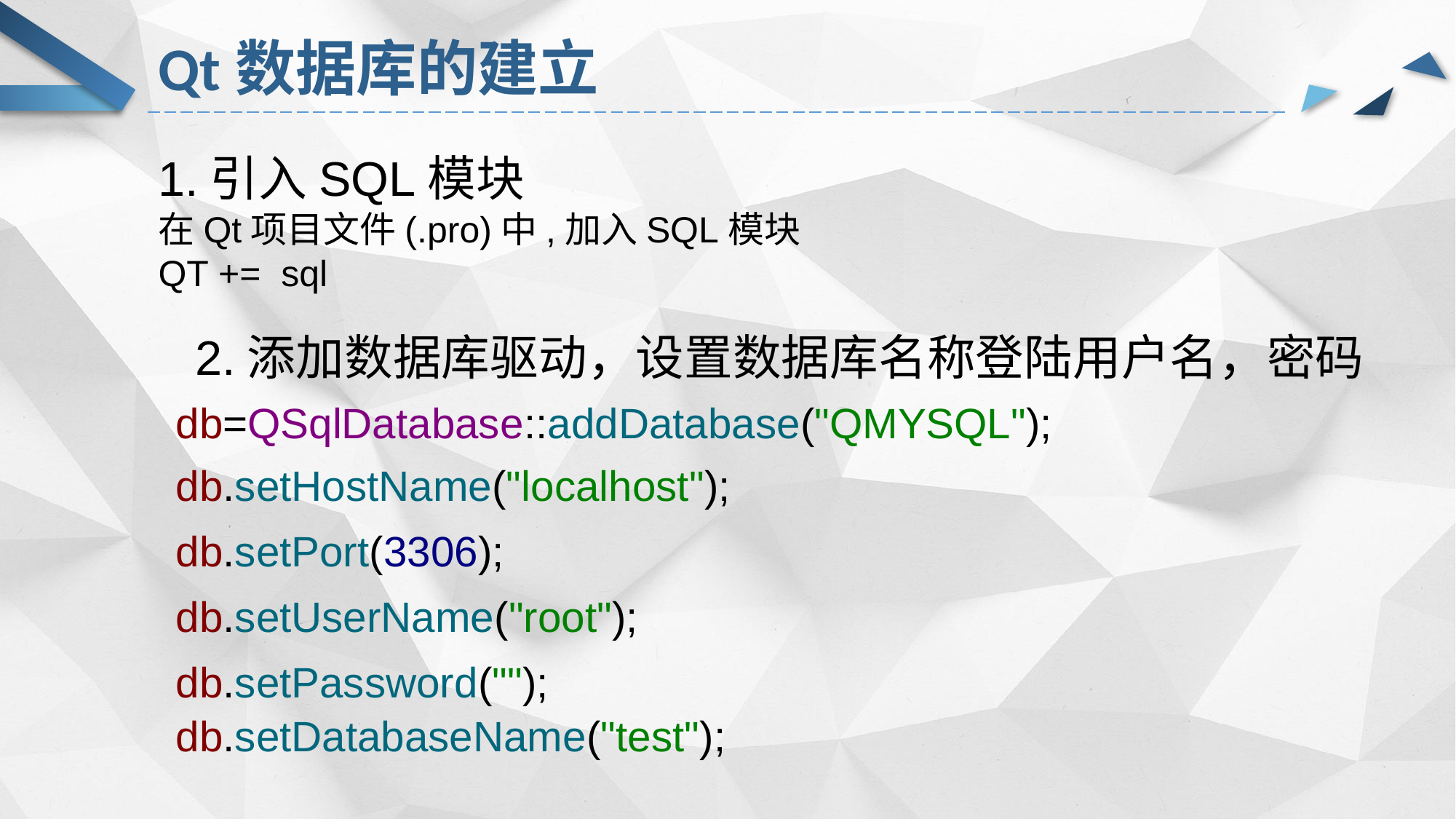

# Qt数据库的建立
1.引入SQL模块
在Qt项目文件(.pro)中,加入SQL模块
QT +=  sql
2.添加数据库驱动，设置数据库名称登陆用户名，密码
db=QSqlDatabase::addDatabase("QMYSQL");
db.setHostName("localhost");
db.setPort(3306);
db.setUserName("root");
db.setPassword("");
db.setDatabaseName("test");